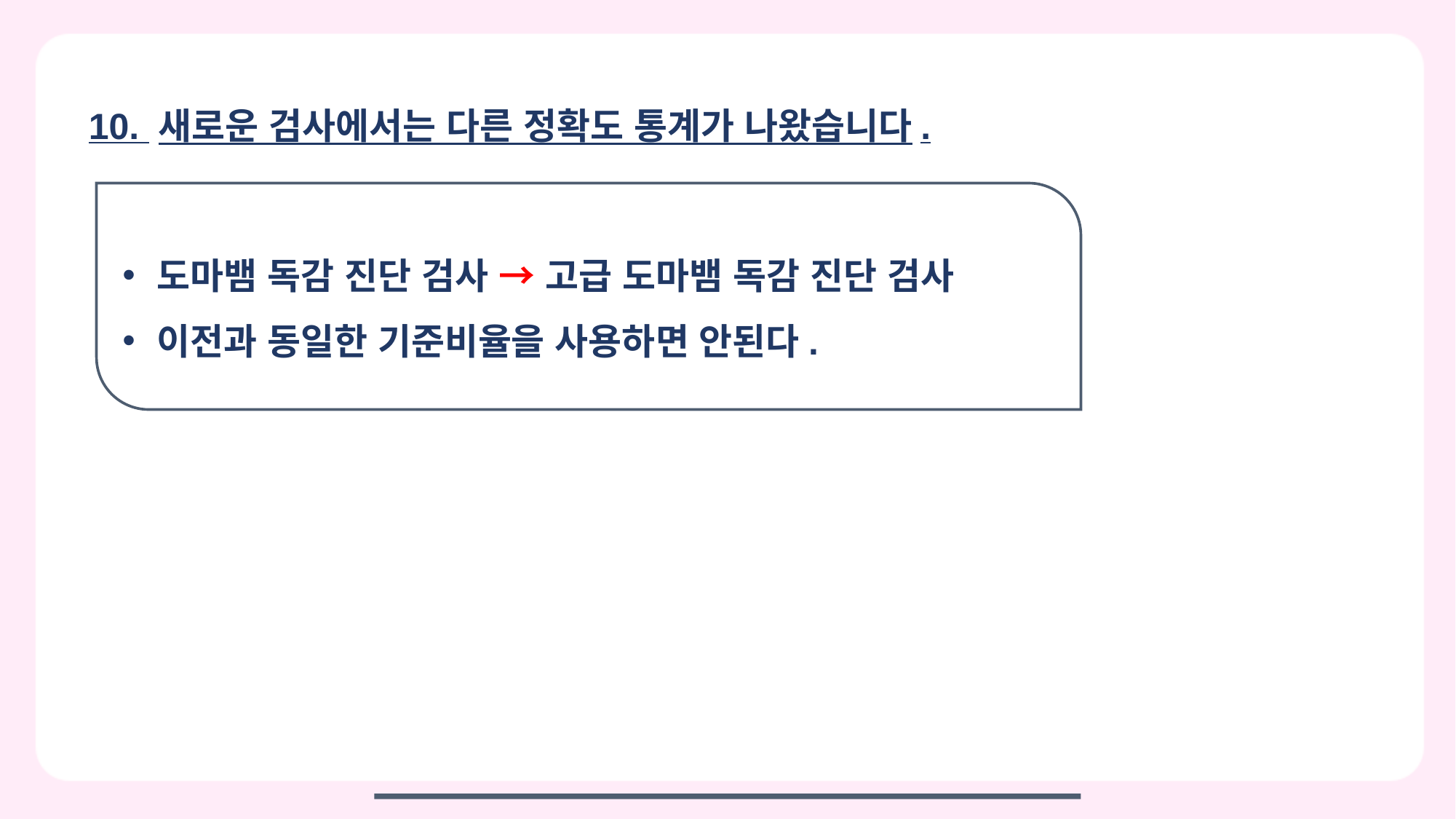

10. 새로운 검사에서는 다른 정확도 통계가 나왔습니다.
도마뱀 독감 진단 검사 → 고급 도마뱀 독감 진단 검사
이전과 동일한 기준비율을 사용하면 안된다.